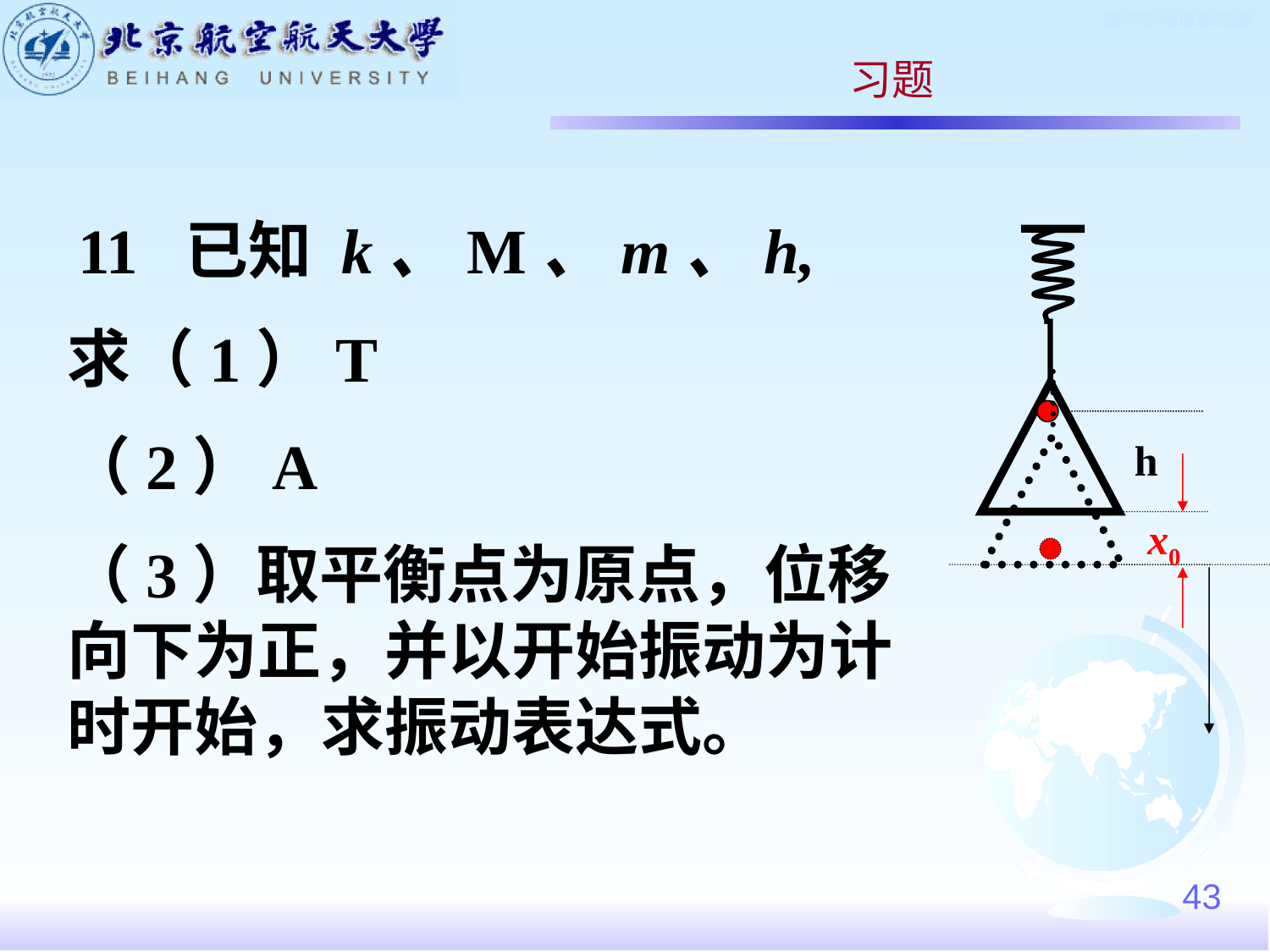

习题
 11  已知 k、M、m、h,
求（1）T
（2）A
（3）取平衡点为原点，位移向下为正，并以开始振动为计时开始，求振动表达式。

h

x0

43